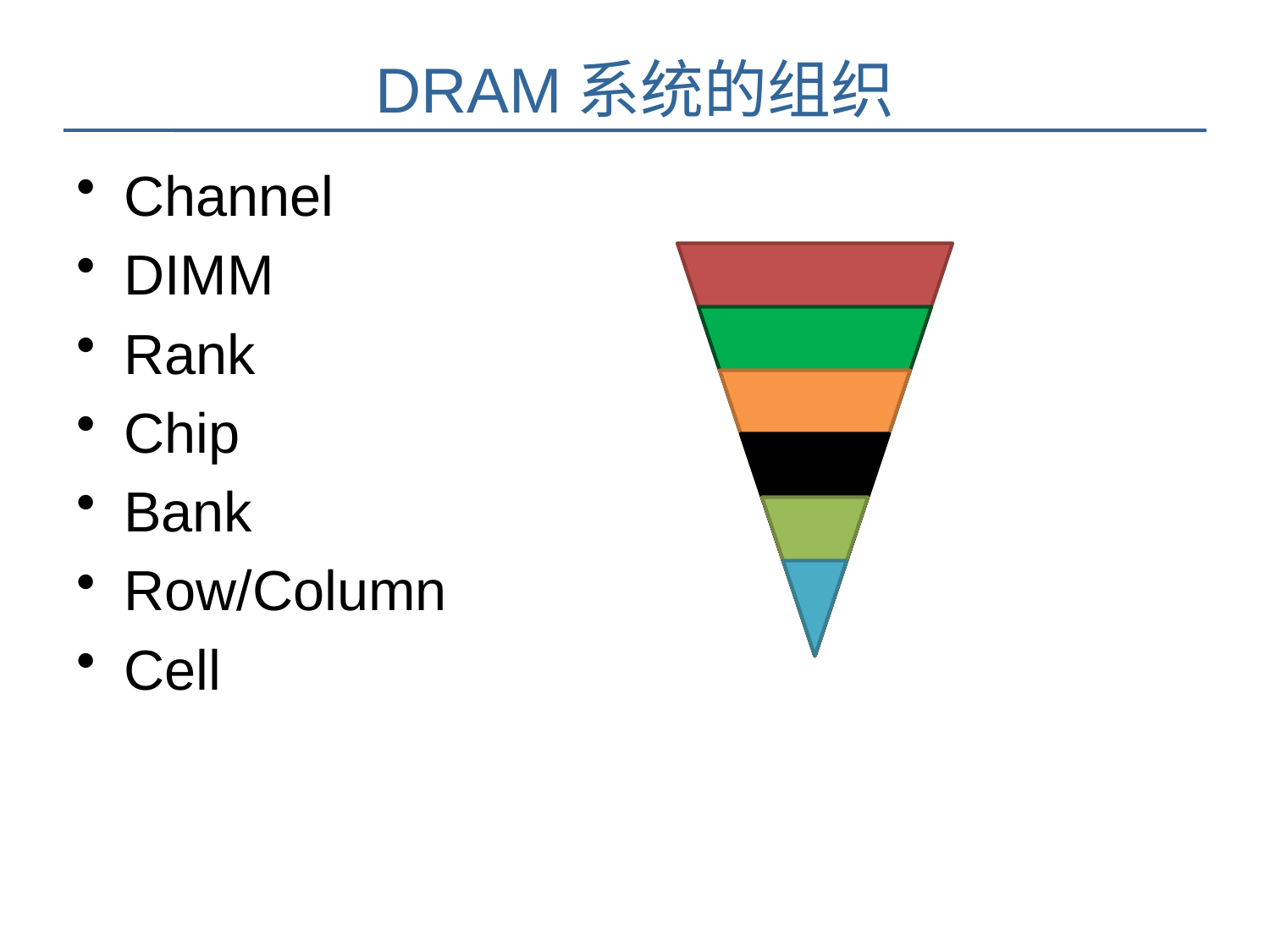

# DRAM系统的组织
Channel
DIMM
Rank
Chip
Bank
Row/Column
Cell